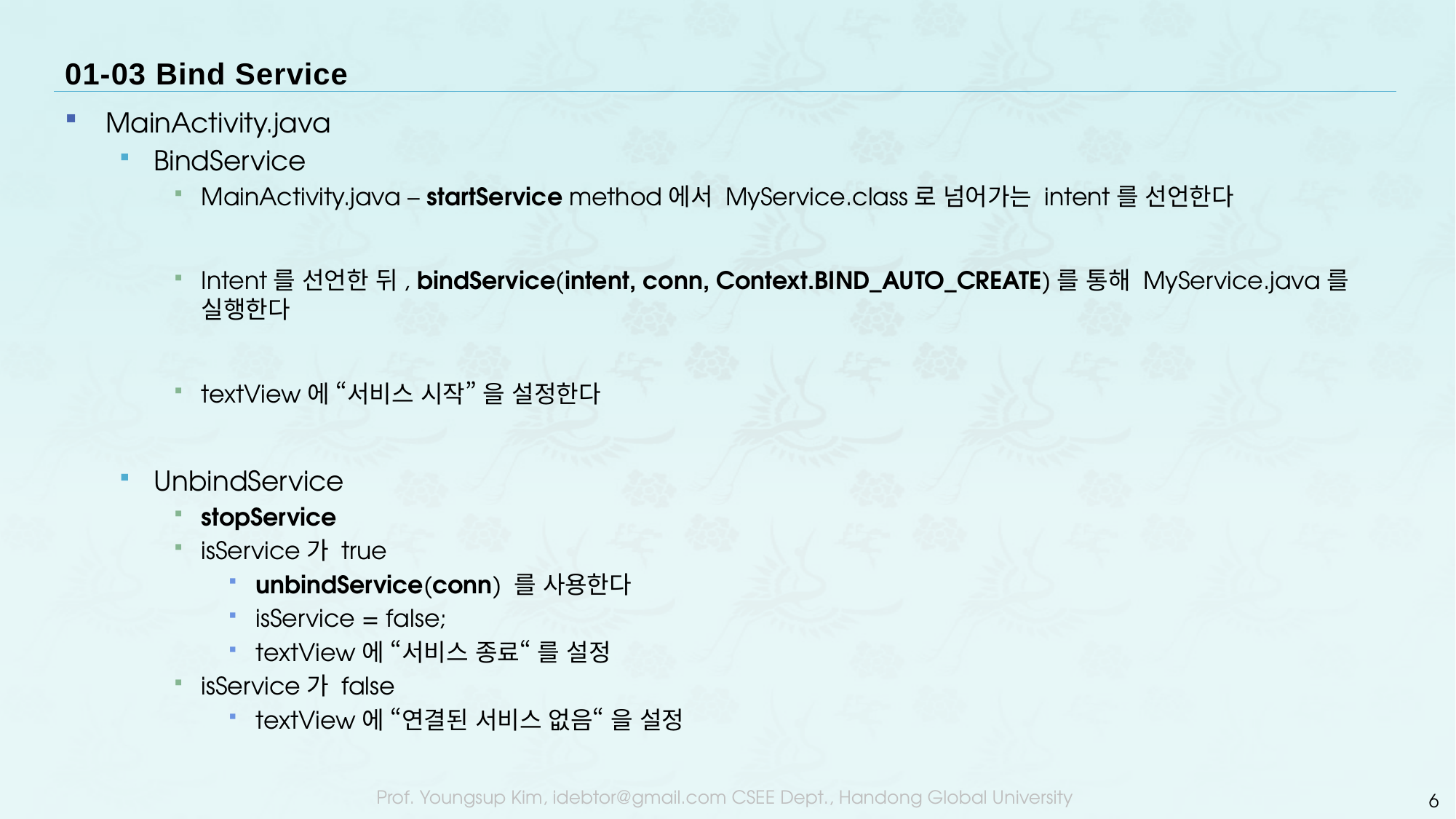

# 01-03 Bind Service
MainActivity.java
BindService
MainActivity.java – startService method에서 MyService.class로 넘어가는 intent를 선언한다

Intent를 선언한 뒤, bindService(intent, conn, Context.BIND_AUTO_CREATE)를 통해 MyService.java를 실행한다

textView에 “서비스 시작” 을 설정한다

UnbindService
stopService
isService가 true
unbindService(conn) 를 사용한다
isService = false;
textView에 “서비스 종료“ 를 설정
isService가 false
textView에 “연결된 서비스 없음“ 을 설정

6